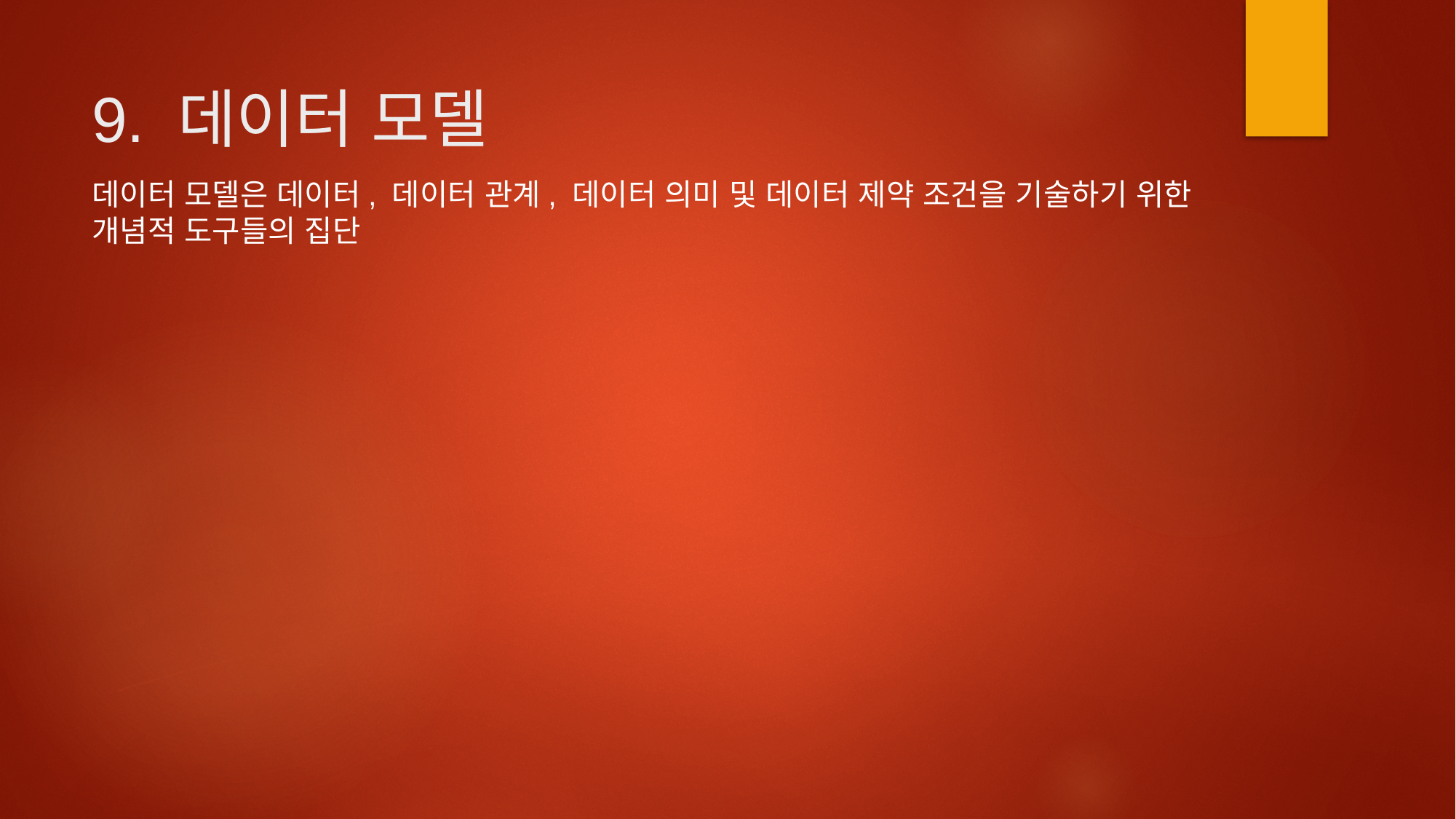

# 9. 데이터 모델
데이터 모델은 데이터, 데이터 관계, 데이터 의미 및 데이터 제약 조건을 기술하기 위한 개념적 도구들의 집단